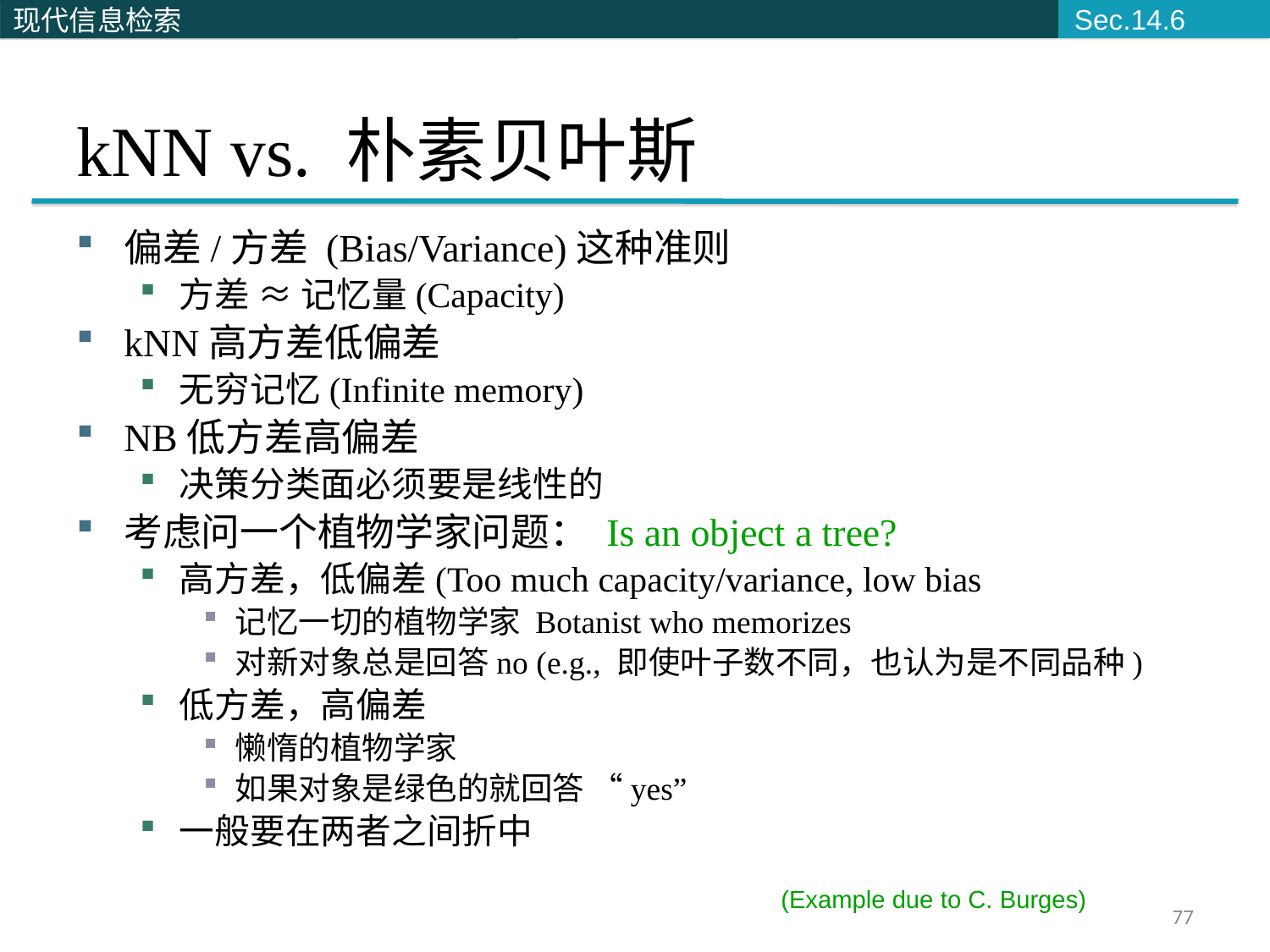

Sec.14.6
# kNN vs. 朴素贝叶斯
偏差/方差 (Bias/Variance)这种准则
方差 ≈ 记忆量(Capacity)
kNN高方差低偏差
无穷记忆(Infinite memory)
NB低方差高偏差
决策分类面必须要是线性的
考虑问一个植物学家问题： Is an object a tree?
高方差，低偏差(Too much capacity/variance, low bias
记忆一切的植物学家 Botanist who memorizes
对新对象总是回答no (e.g., 即使叶子数不同，也认为是不同品种)
低方差，高偏差
懒惰的植物学家
如果对象是绿色的就回答 “yes”
一般要在两者之间折中
(Example due to C. Burges)
77